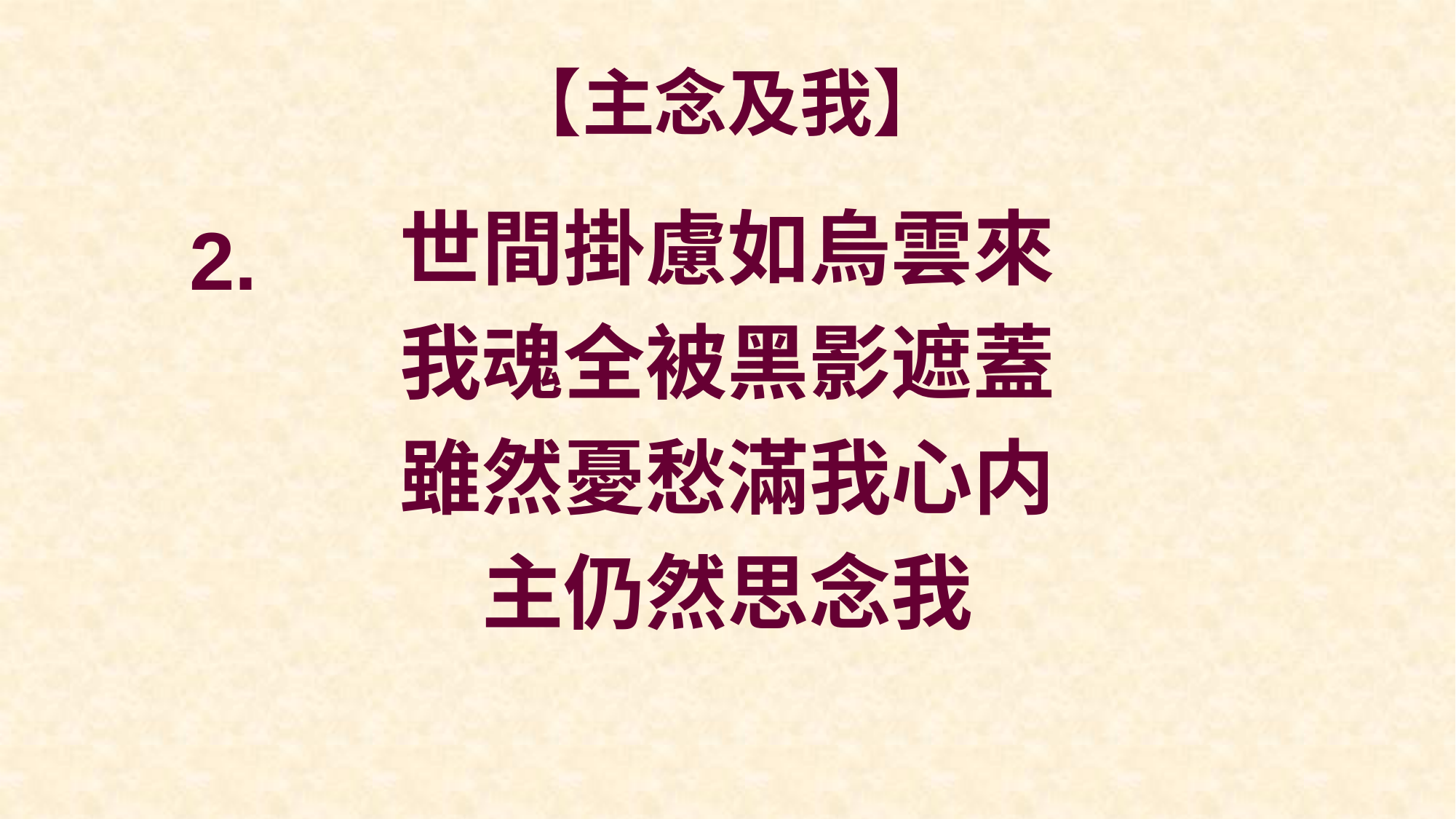

# 【主念及我】
世間掛慮如烏雲來
我魂全被黑影遮蓋
雖然憂愁滿我心内
主仍然思念我
2.